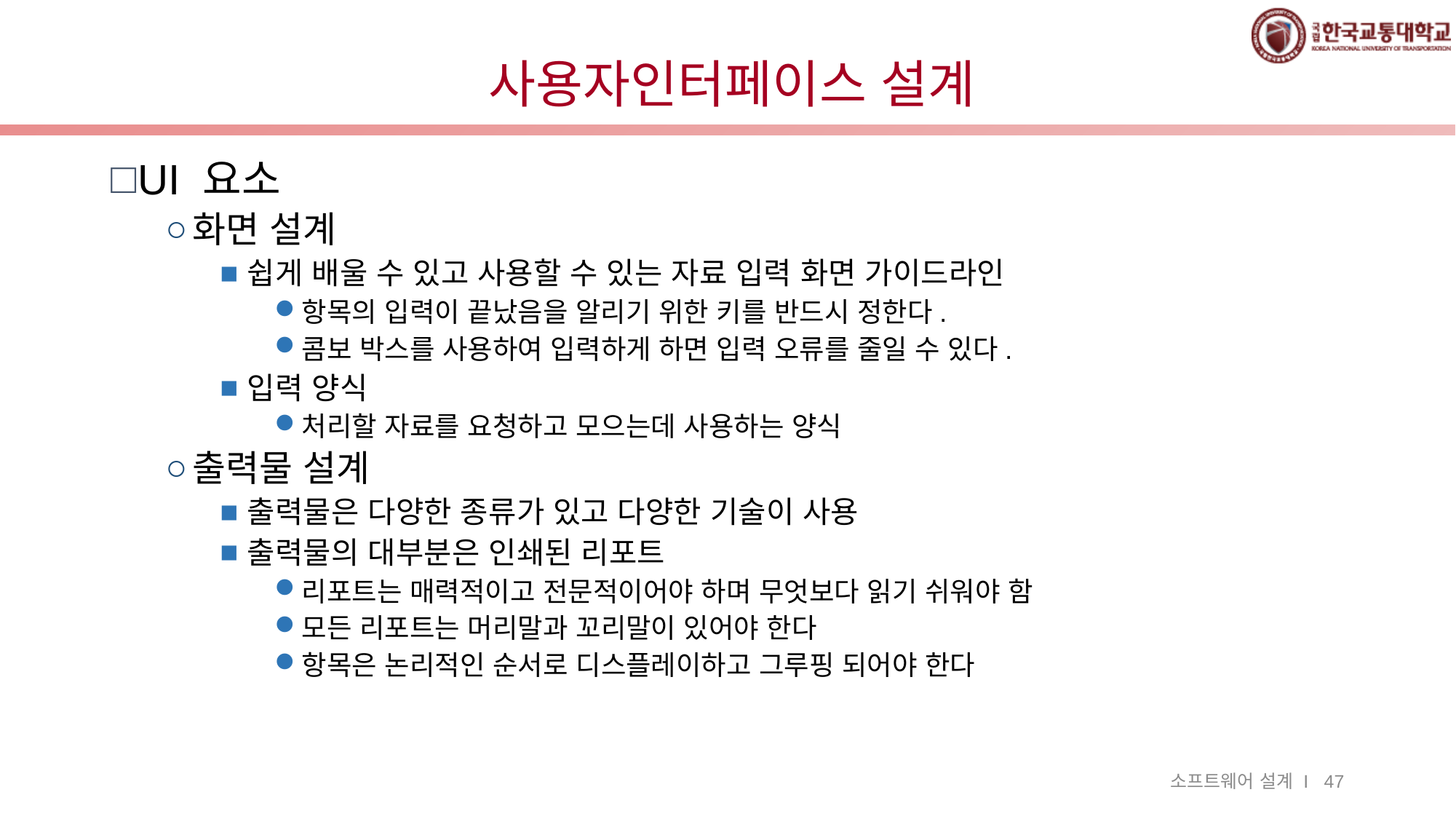

# 사용자인터페이스 설계
UI 요소
화면 설계
쉽게 배울 수 있고 사용할 수 있는 자료 입력 화면 가이드라인
항목의 입력이 끝났음을 알리기 위한 키를 반드시 정한다.
콤보 박스를 사용하여 입력하게 하면 입력 오류를 줄일 수 있다.
입력 양식
처리할 자료를 요청하고 모으는데 사용하는 양식
출력물 설계
출력물은 다양한 종류가 있고 다양한 기술이 사용
출력물의 대부분은 인쇄된 리포트
리포트는 매력적이고 전문적이어야 하며 무엇보다 읽기 쉬워야 함
모든 리포트는 머리말과 꼬리말이 있어야 한다
항목은 논리적인 순서로 디스플레이하고 그루핑 되어야 한다

소프트웨어 설계 I   47